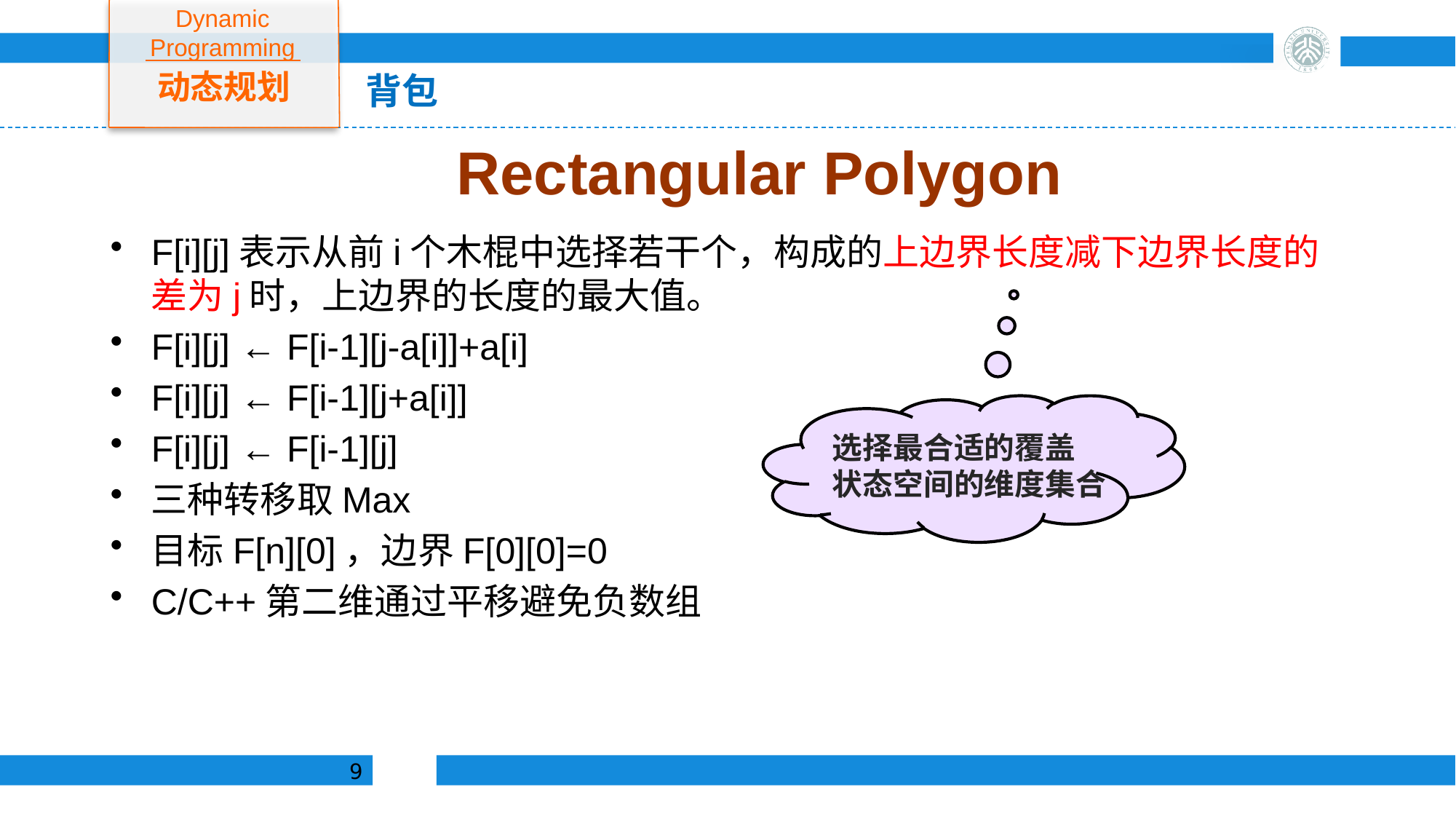

Dynamic Programming
动态规划
背包
# Rectangular Polygon
F[i][j]表示从前i个木棍中选择若干个，构成的上边界长度减下边界长度的差为j时，上边界的长度的最大值。
F[i][j] ← F[i-1][j-a[i]]+a[i]
F[i][j] ← F[i-1][j+a[i]]
F[i][j] ← F[i-1][j]
三种转移取Max
目标F[n][0]，边界F[0][0]=0
C/C++第二维通过平移避免负数组
选择最合适的覆盖
状态空间的维度集合